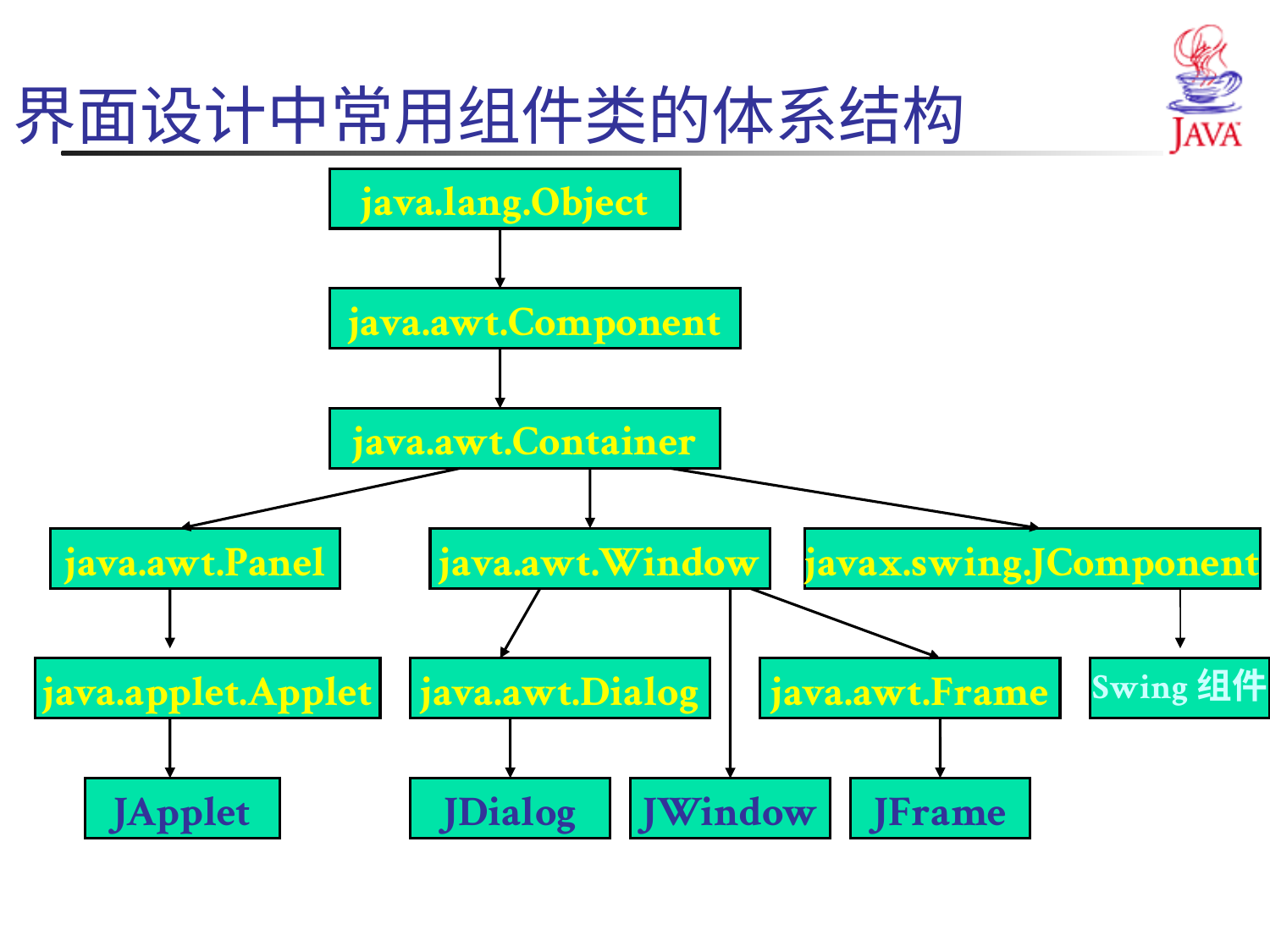

界面设计中常用组件类的体系结构
java.lang.Object

java.awt.Component

java.awt.Container

java.awt.Panel
java.awt.Window
javax.swing.JComponent

java.applet.Applet
java.awt.Dialog
java.awt.Frame
Swing组件

JApplet
JDialog
JWindow
JFrame